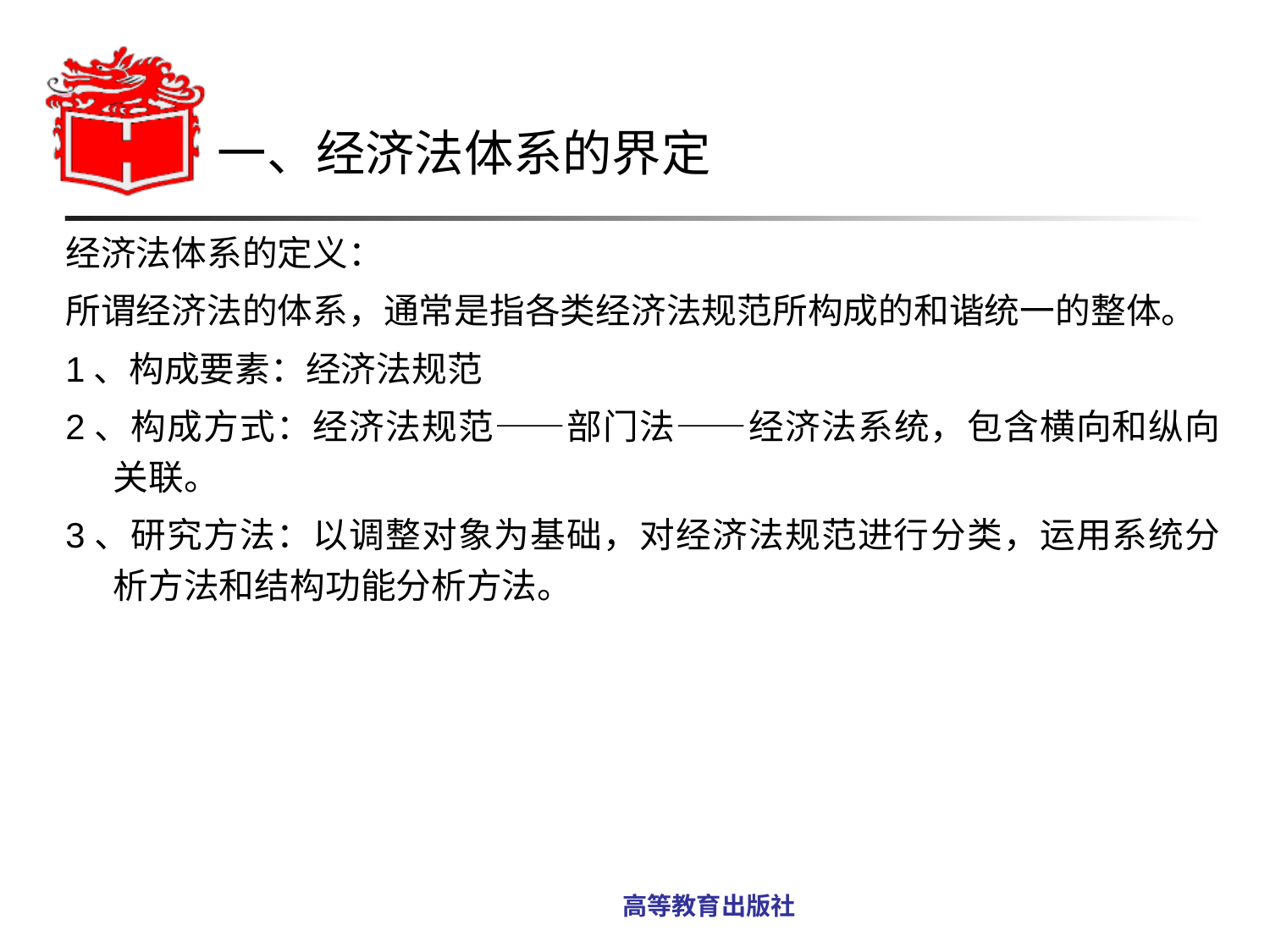

一、经济法体系的界定
经济法体系的定义：
所谓经济法的体系，通常是指各类经济法规范所构成的和谐统一的整体。
1、构成要素：经济法规范
2、构成方式：经济法规范——部门法——经济法系统，包含横向和纵向关联。
3、研究方法：以调整对象为基础，对经济法规范进行分类，运用系统分析方法和结构功能分析方法。

高等教育出版社